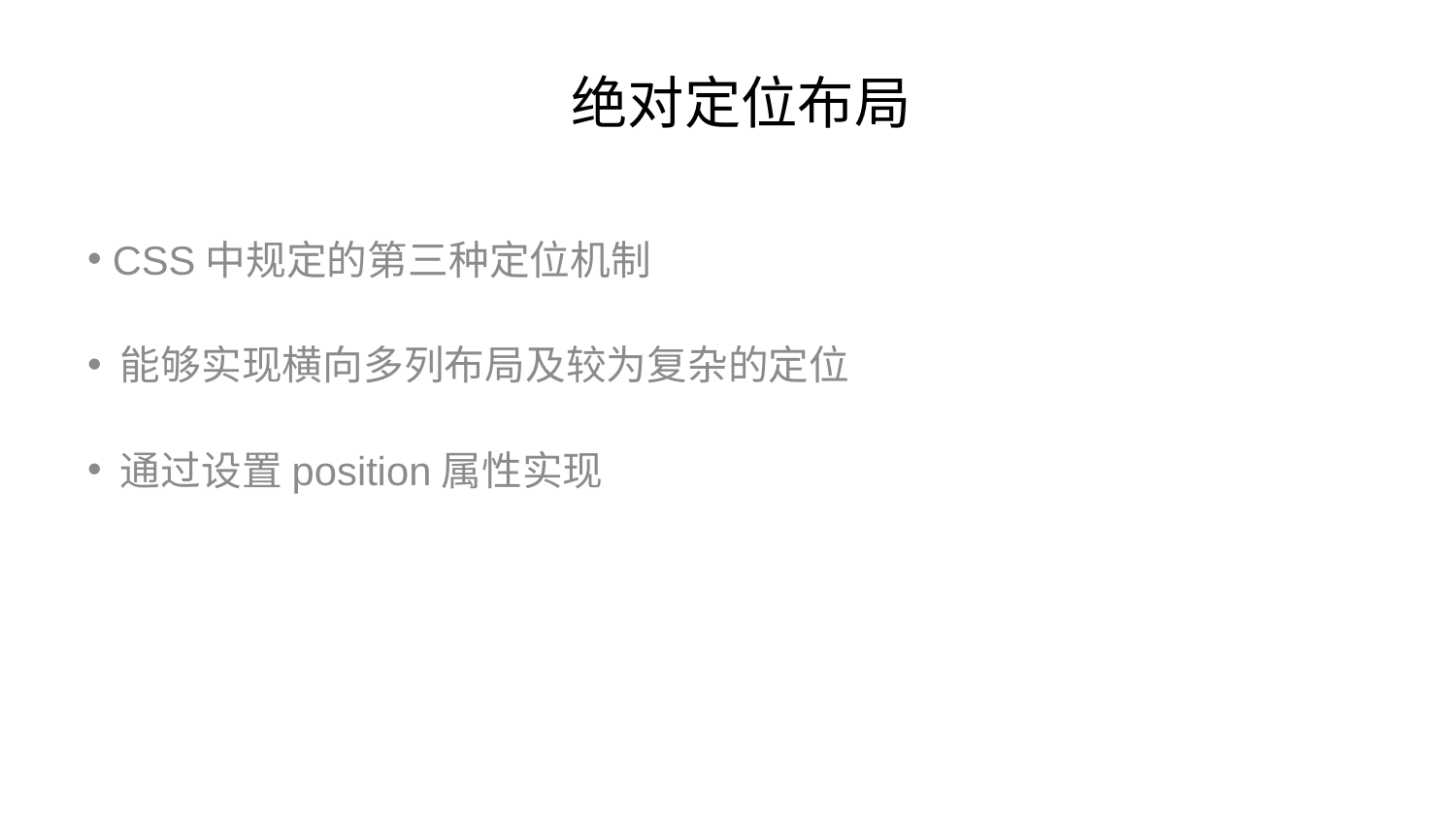

绝对定位布局
 CSS中规定的第三种定位机制
 能够实现横向多列布局及较为复杂的定位
 通过设置position属性实现